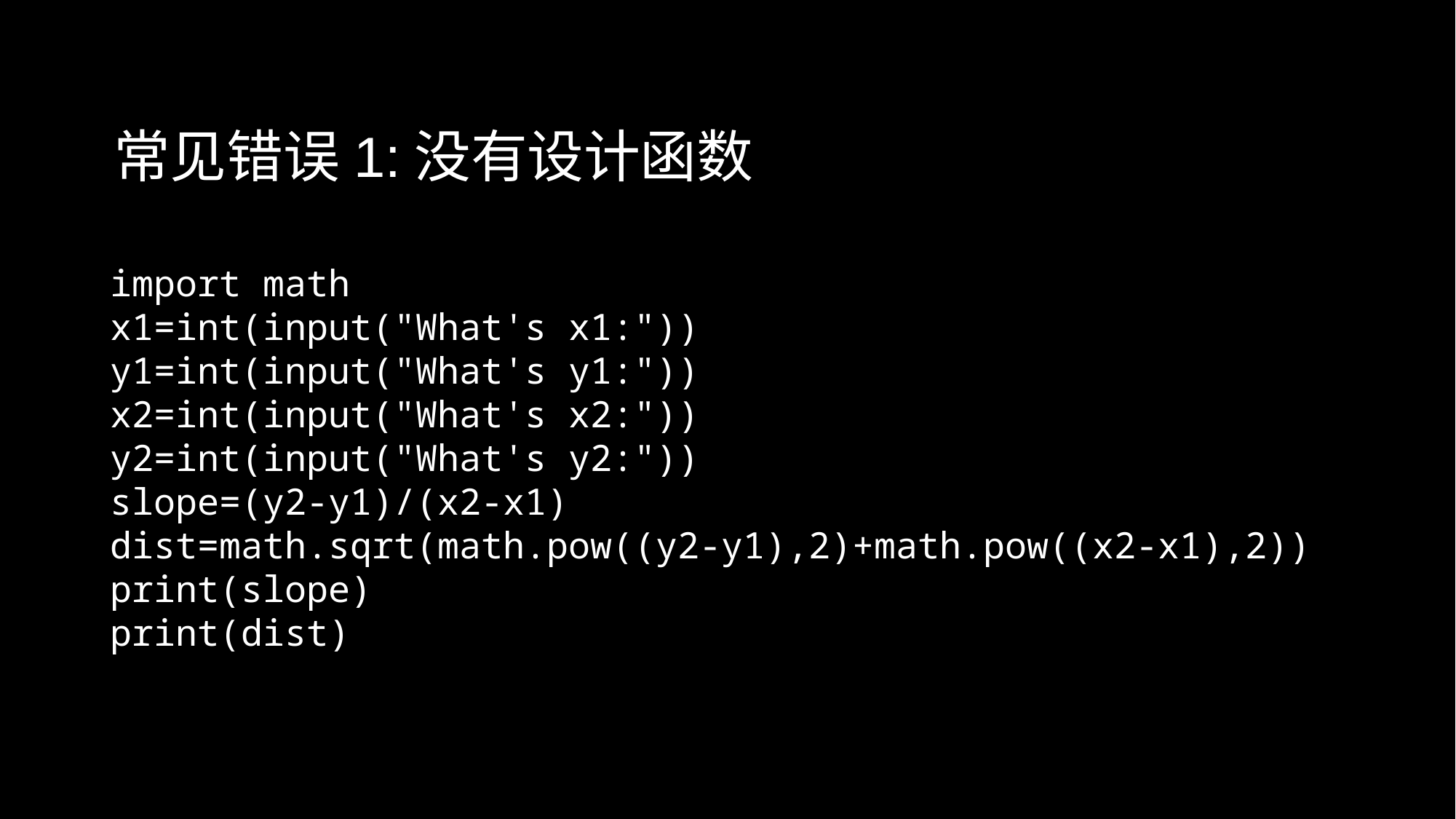

常见错误1:没有设计函数
import math
x1=int(input("What's x1:"))
y1=int(input("What's y1:"))
x2=int(input("What's x2:"))
y2=int(input("What's y2:"))
slope=(y2-y1)/(x2-x1)
dist=math.sqrt(math.pow((y2-y1),2)+math.pow((x2-x1),2))
print(slope)
print(dist)